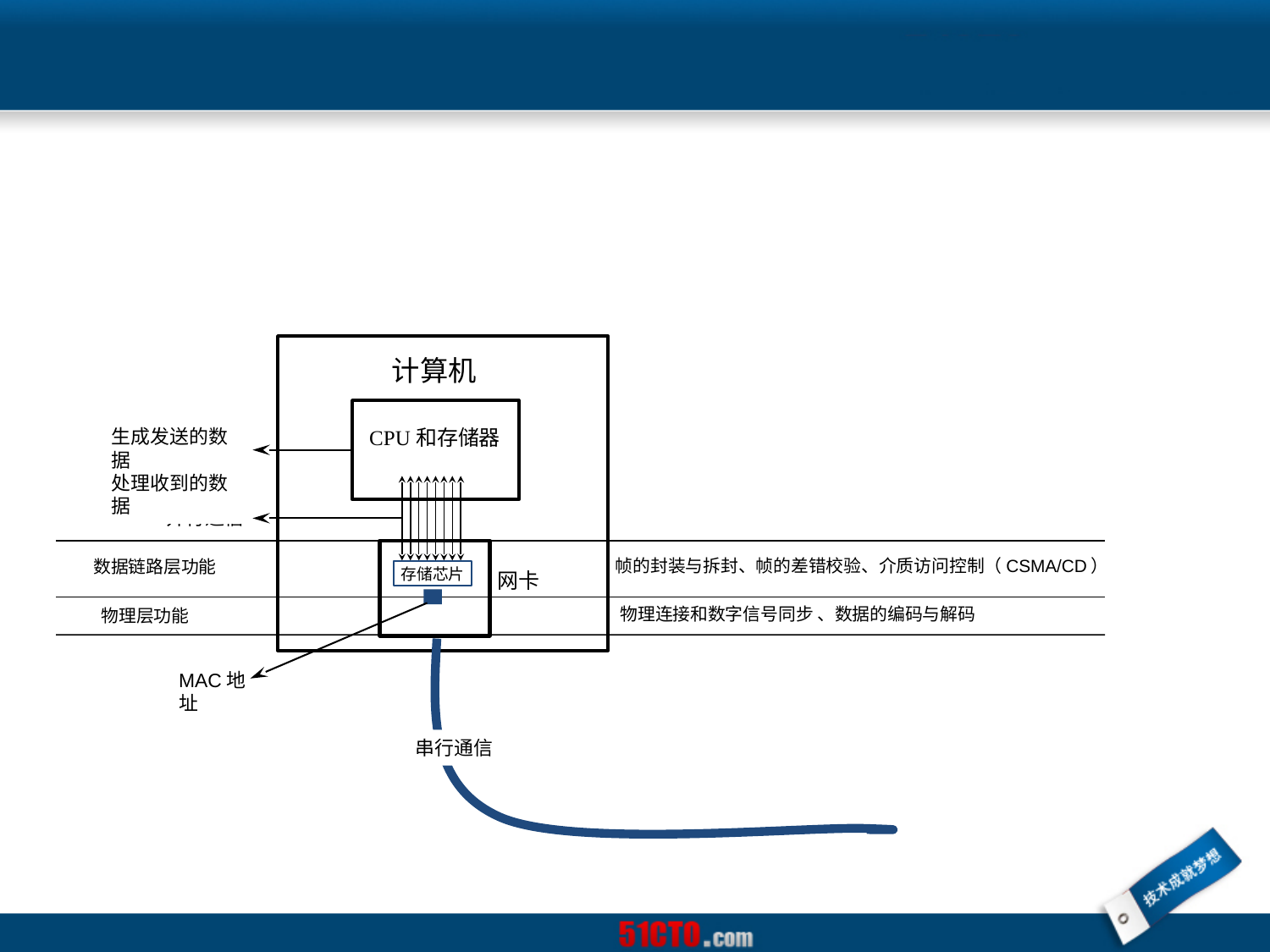

计算机

生成发送的数据
处理收到的数据
CPU和存储器
并行通信

帧的封装与拆封、帧的差错校验、介质访问控制（CSMA/CD）
数据链路层功能
存储芯片
网卡

物理连接和数字信号同步 、数据的编码与解码
物理层功能

MAC地址
串行通信